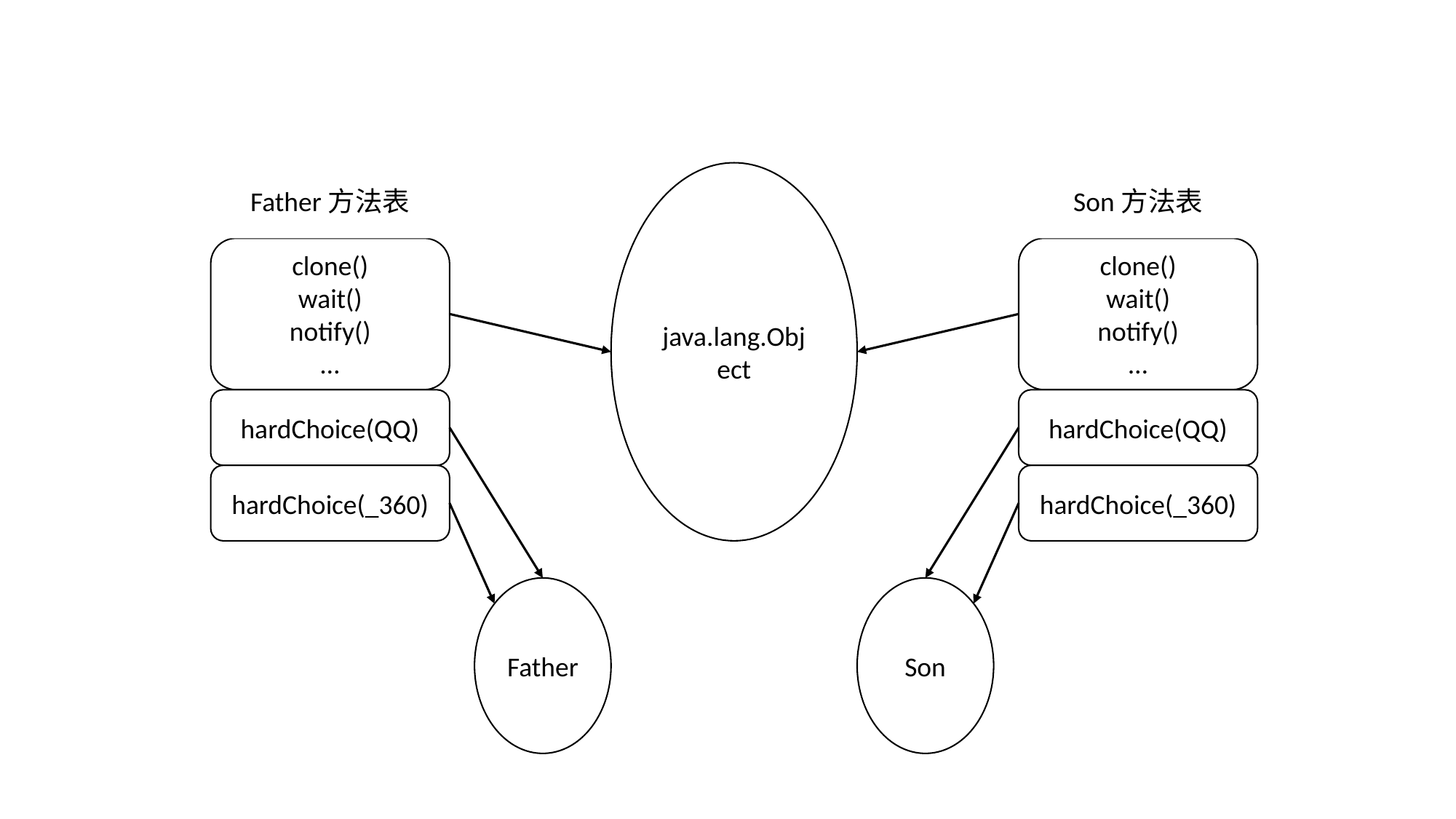

Father方法表
clone()
wait()
notify()
…
hardChoice(QQ)
hardChoice(_360)
java.lang.Object
Son方法表
clone()
wait()
notify()
…
hardChoice(QQ)
hardChoice(_360)
Father
Son